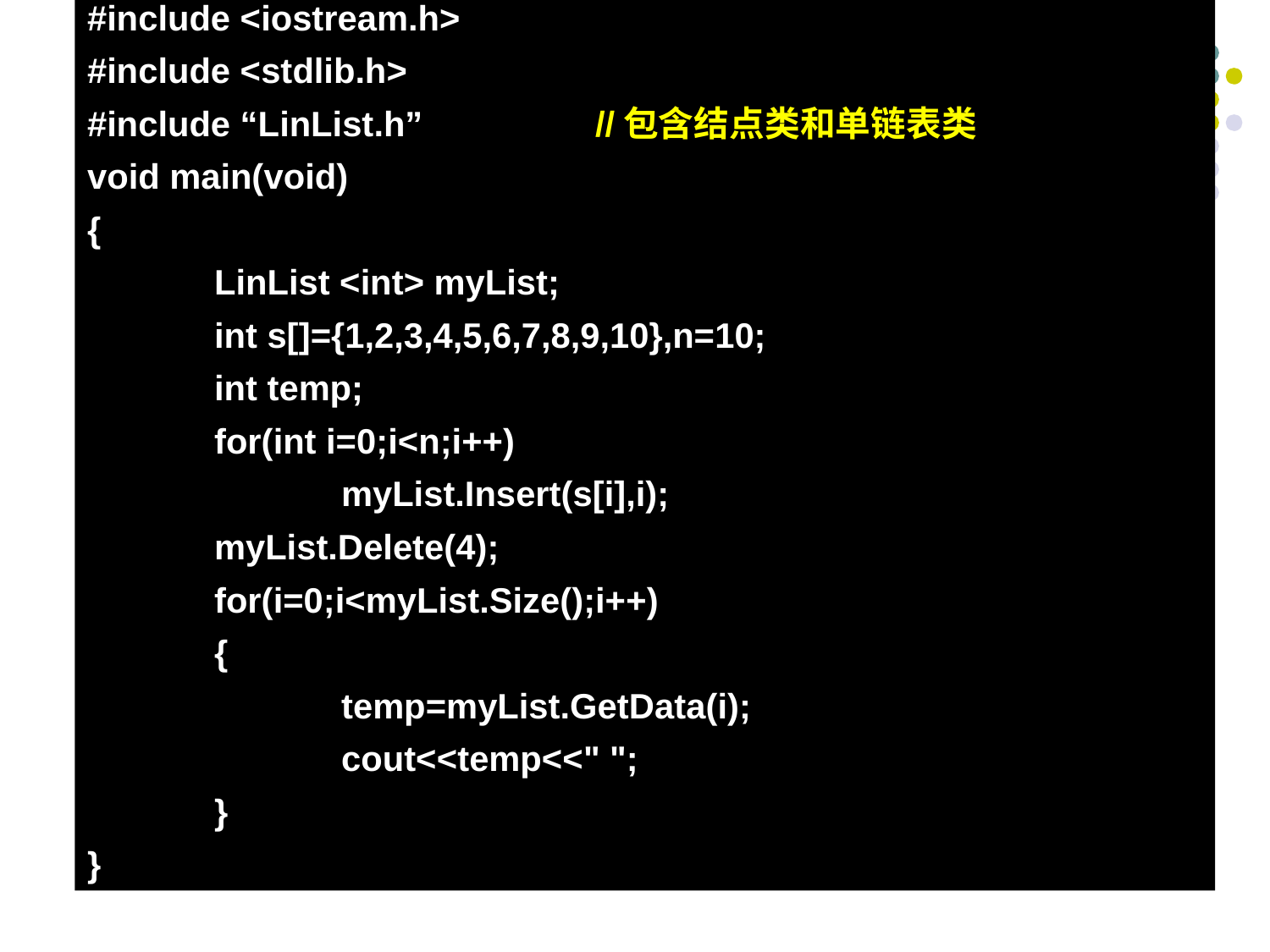

#include <iostream.h>
#include <stdlib.h>
#include “LinList.h”           	//包含结点类和单链表类
void main(void)
{
	LinList <int> myList;
	int s[]={1,2,3,4,5,6,7,8,9,10},n=10;
	int temp;
	for(int i=0;i<n;i++)
		myList.Insert(s[i],i);
	myList.Delete(4);
	for(i=0;i<myList.Size();i++)
	{
		temp=myList.GetData(i);
		cout<<temp<<" ";
	}
}